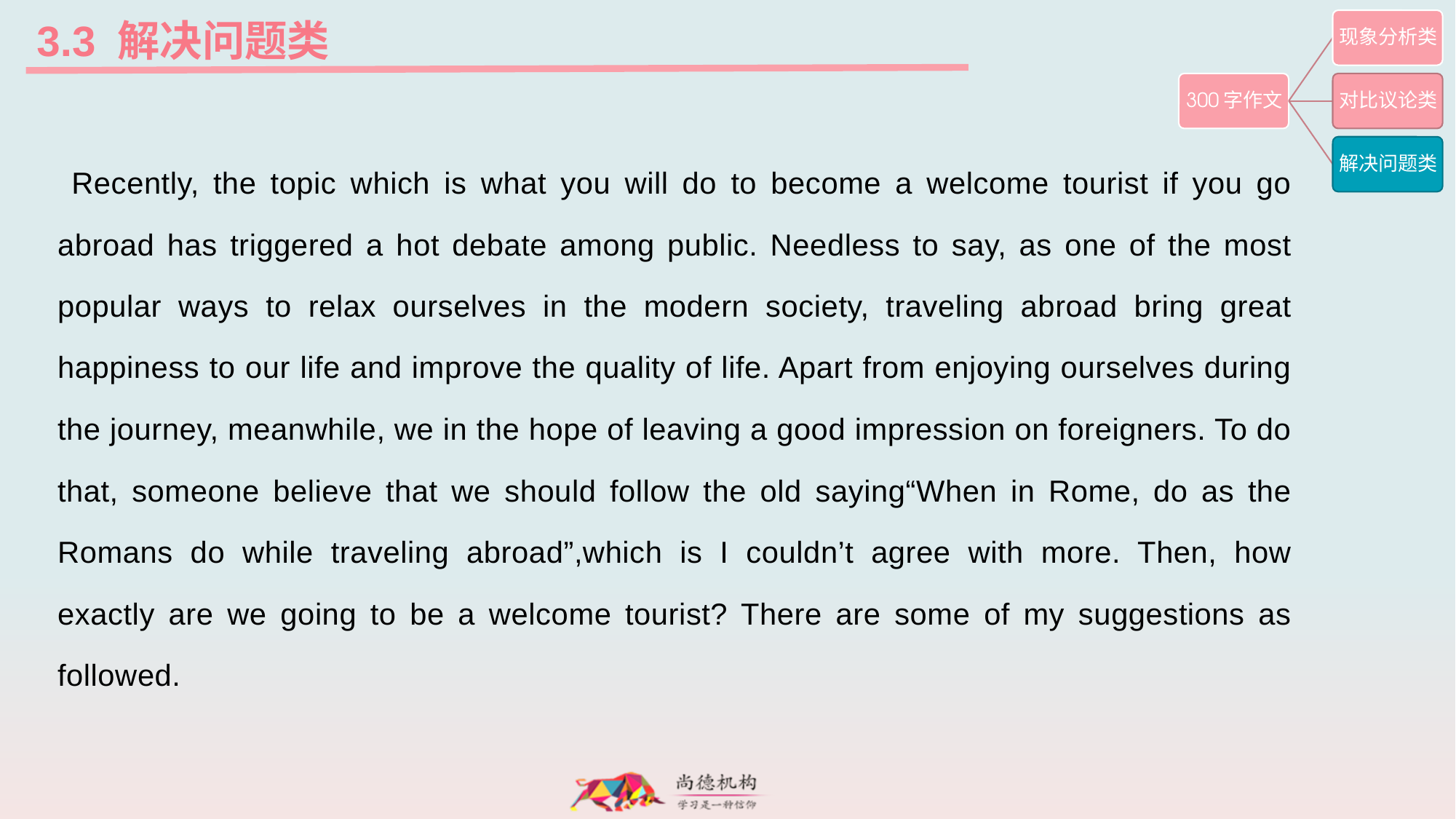

3.3 解决问题类
300字作文

现象分析类

对比议论类

解决问题类
 Recently, the topic which is what you will do to become a welcome tourist if you go abroad has triggered a hot debate among public. Needless to say, as one of the most popular ways to relax ourselves in the modern society, traveling abroad bring great happiness to our life and improve the quality of life. Apart from enjoying ourselves during the journey, meanwhile, we in the hope of leaving a good impression on foreigners. To do that, someone believe that we should follow the old saying“When in Rome, do as the Romans do while traveling abroad”,which is I couldn’t agree with more. Then, how exactly are we going to be a welcome tourist? There are some of my suggestions as followed.